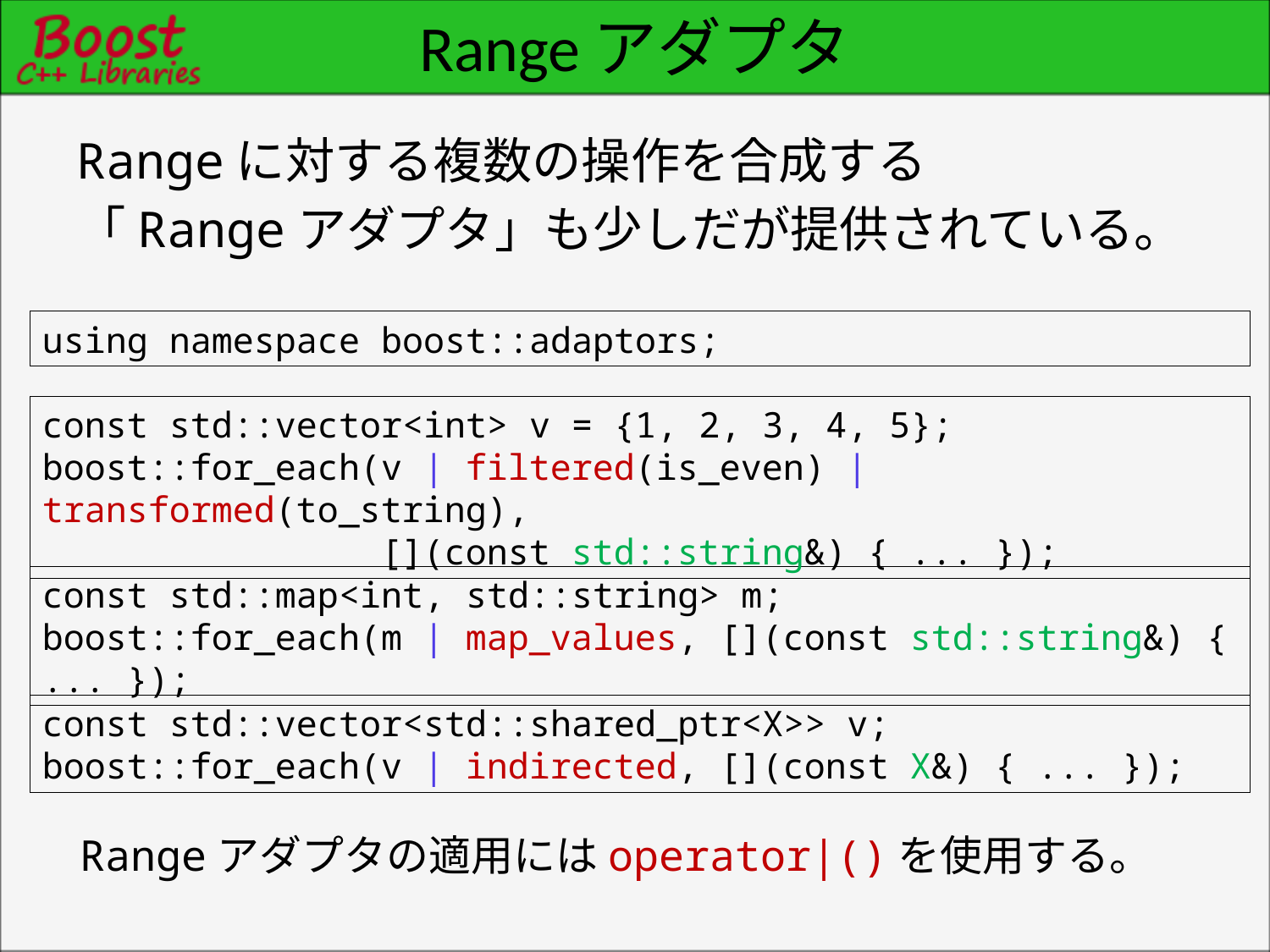

# Rangeアダプタ
Rangeに対する複数の操作を合成する
「Rangeアダプタ」も少しだが提供されている。
using namespace boost::adaptors;
const std::vector<int> v = {1, 2, 3, 4, 5};
boost::for_each(v | filtered(is_even) | transformed(to_string),
                [](const std::string&) { ... });
const std::map<int, std::string> m;
boost::for_each(m | map_values, [](const std::string&) { ... });
const std::vector<std::shared_ptr<X>> v;
boost::for_each(v | indirected, [](const X&) { ... });
Rangeアダプタの適用にはoperator|()を使用する。